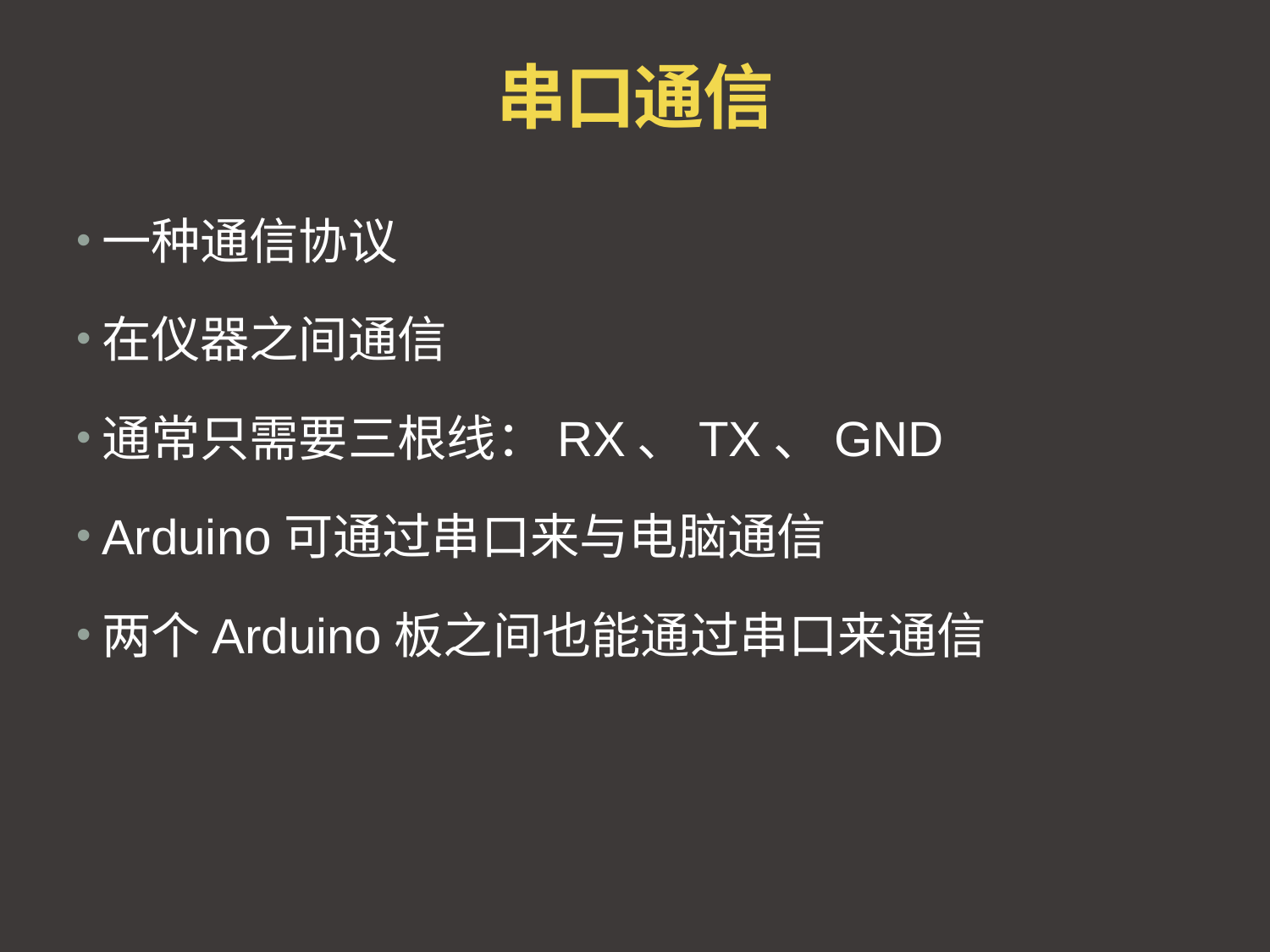

# 串口通信
一种通信协议
在仪器之间通信
通常只需要三根线：RX、TX、GND
Arduino可通过串口来与电脑通信
两个Arduino板之间也能通过串口来通信